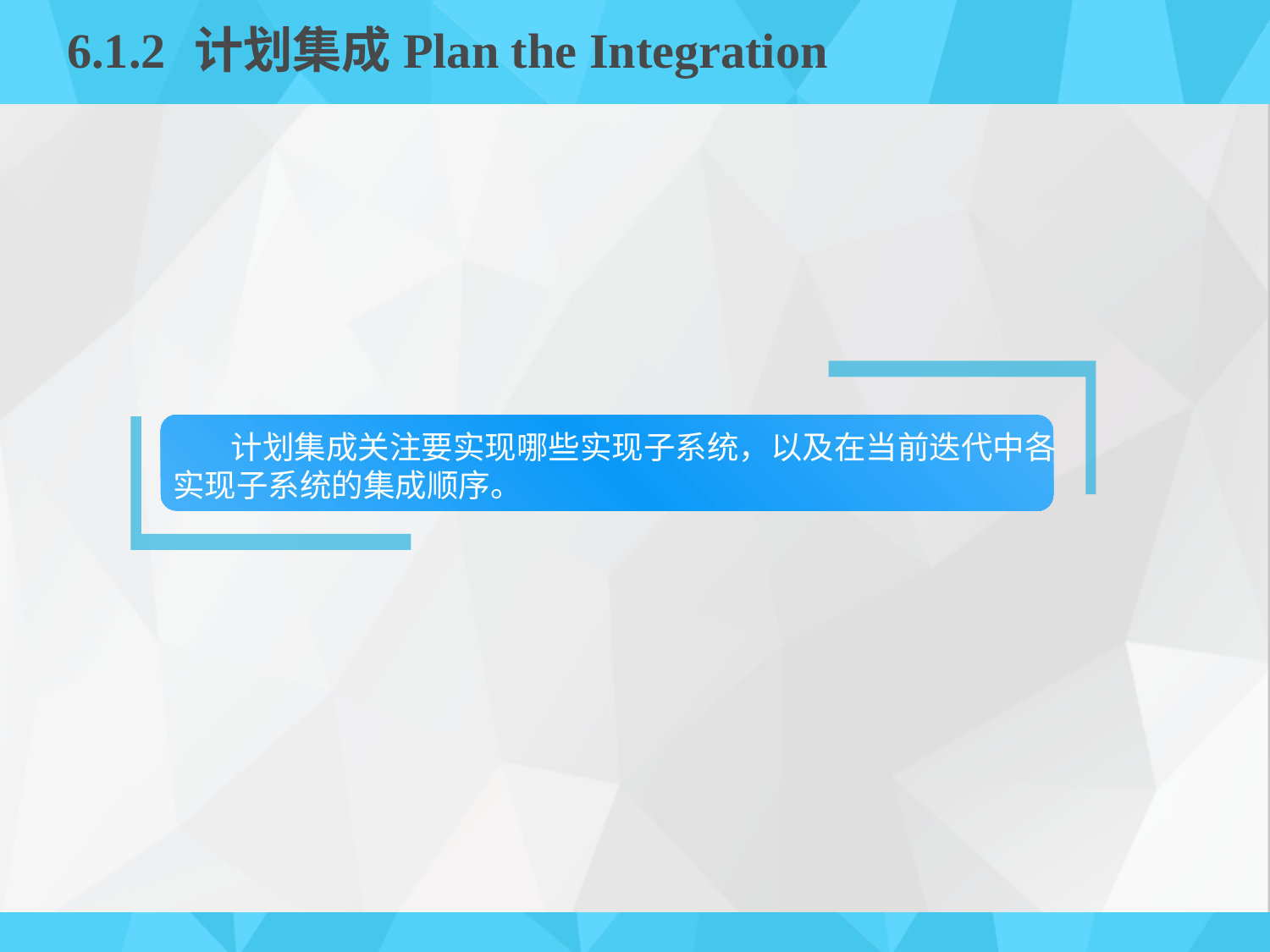

# 6.1.2	计划集成Plan the Integration

       计划集成关注要实现哪些实现子系统，以及在当前迭代中各实现子系统的集成顺序。